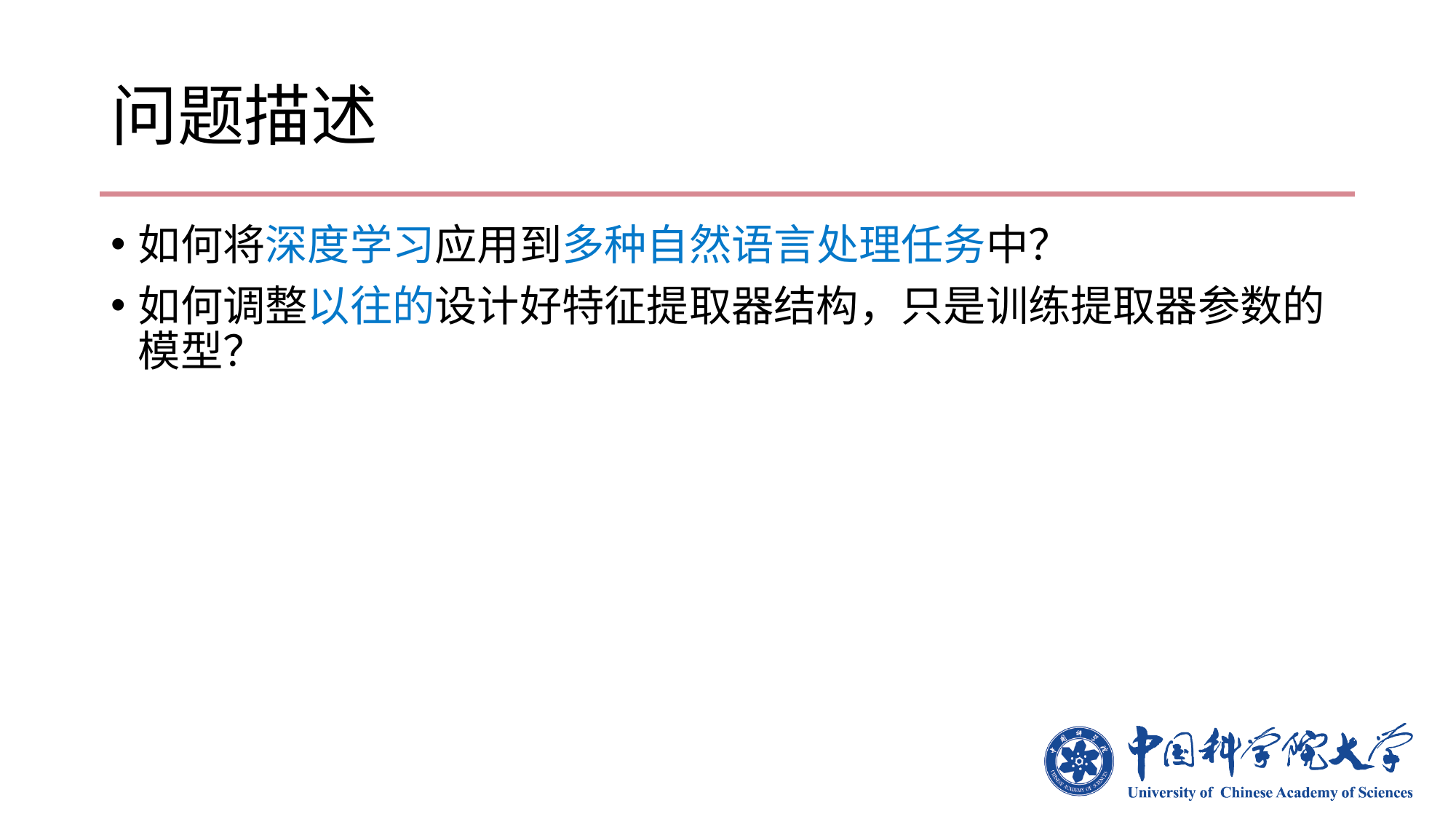

# 问题描述
如何将深度学习应用到多种自然语言处理任务中？
如何调整以往的设计好特征提取器结构，只是训练提取器参数的模型？